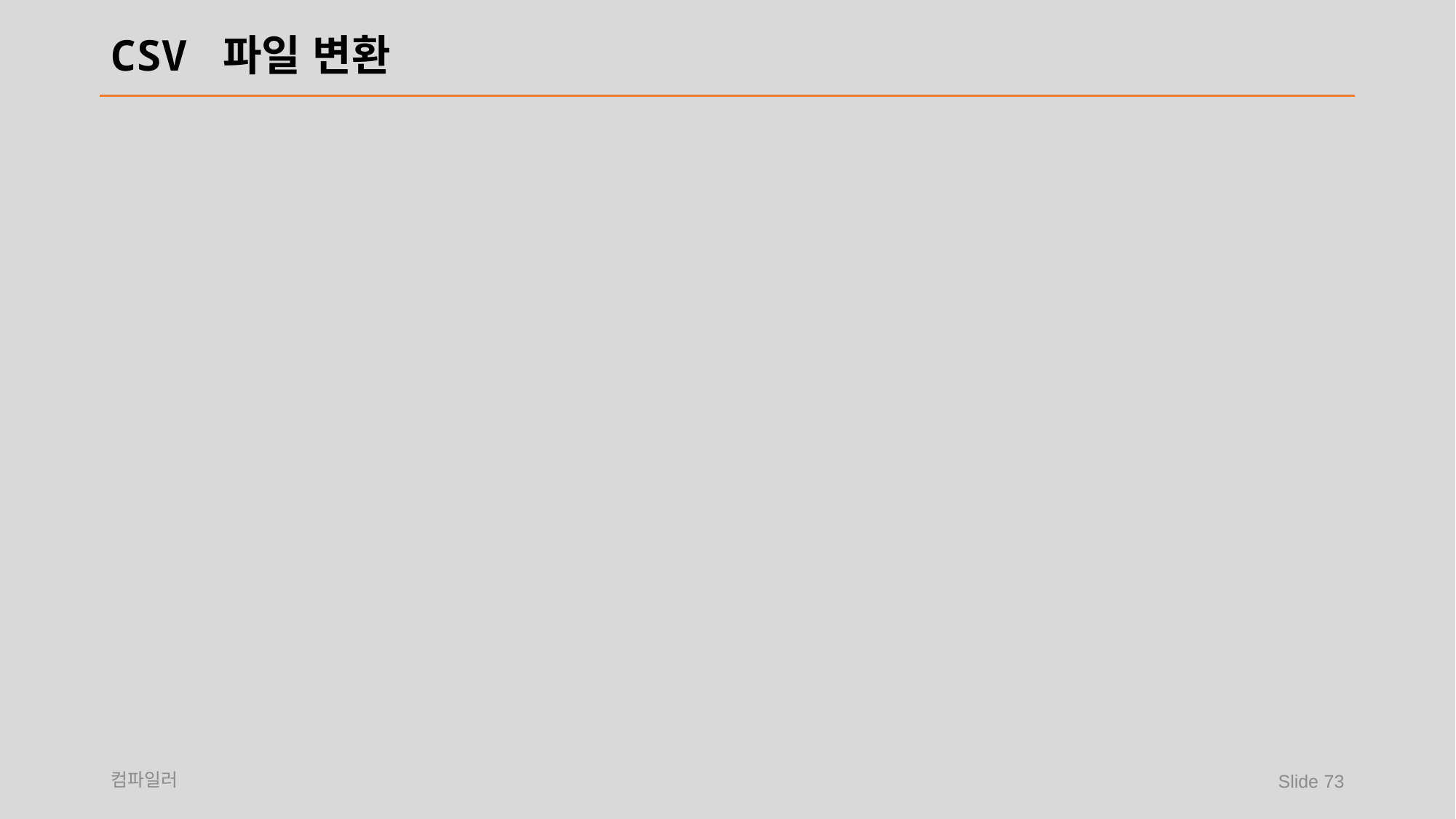

# CSV 파일 변환

컴파일러
Slide 73